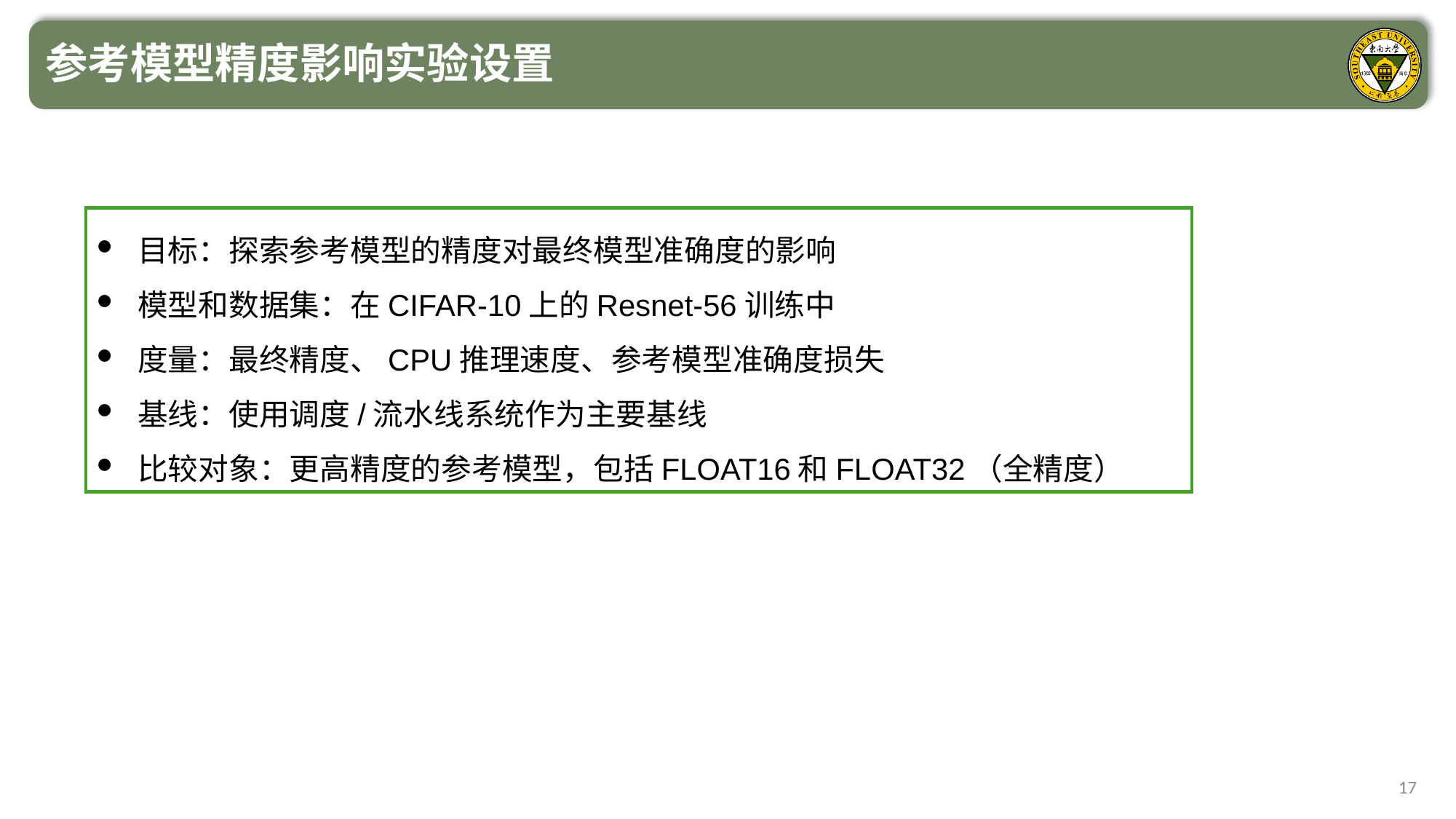

参考模型精度影响实验设置
目标：探索参考模型的精度对最终模型准确度的影响
模型和数据集：在CIFAR-10上的Resnet-56训练中
度量：最终精度、CPU推理速度、参考模型准确度损失
基线：使用调度/流水线系统作为主要基线
比较对象：更高精度的参考模型，包括FLOAT16和FLOAT32（全精度）
17